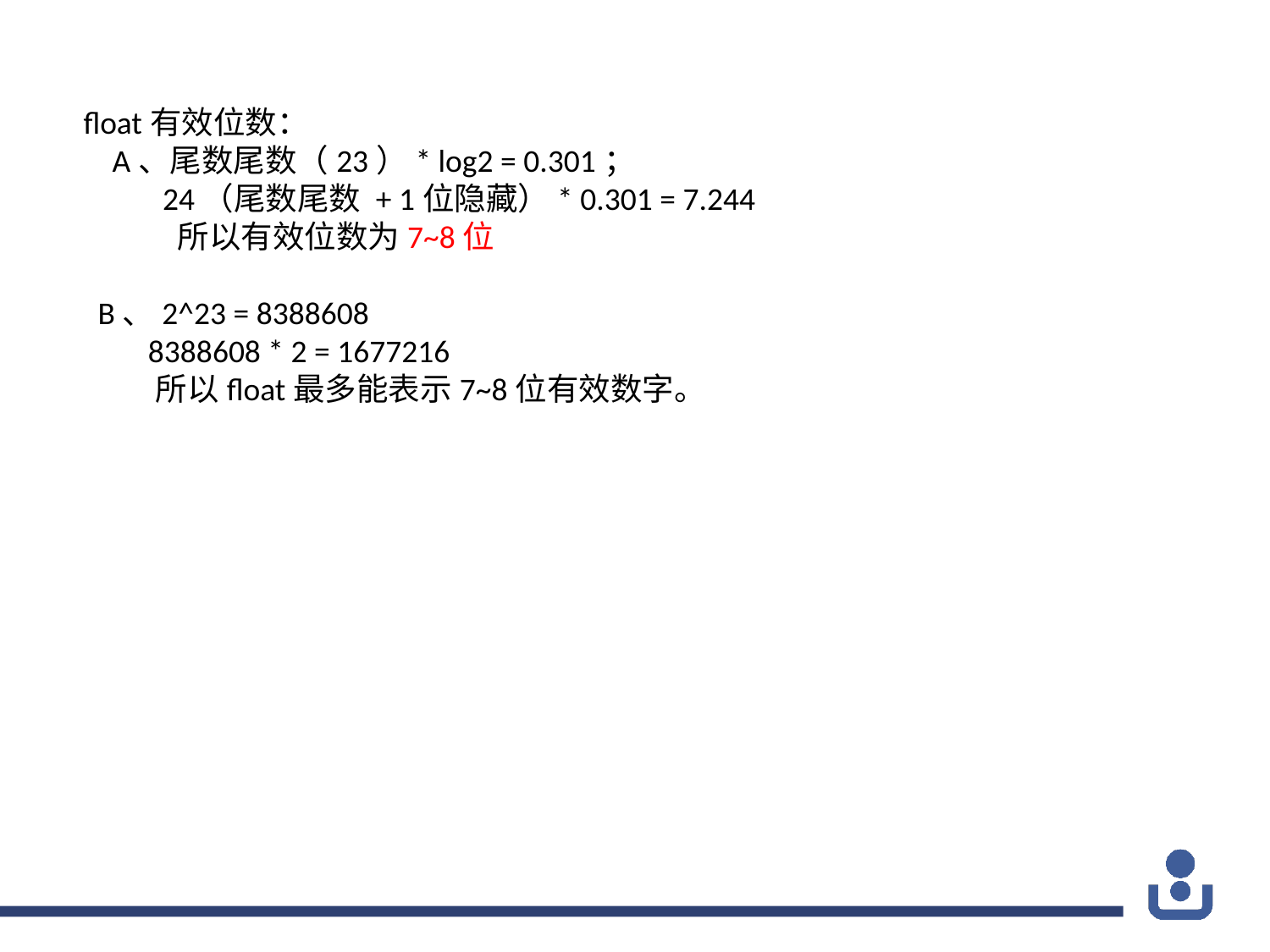

float有效位数：
    A、尾数尾数（23）* log2 = 0.301；
           24（尾数尾数 + 1位隐藏）* 0.301 = 7.244
            所以有效位数为7~8位

  B、2^23 = 8388608
         8388608 * 2 = 1677216
         所以float最多能表示7~8位有效数字。